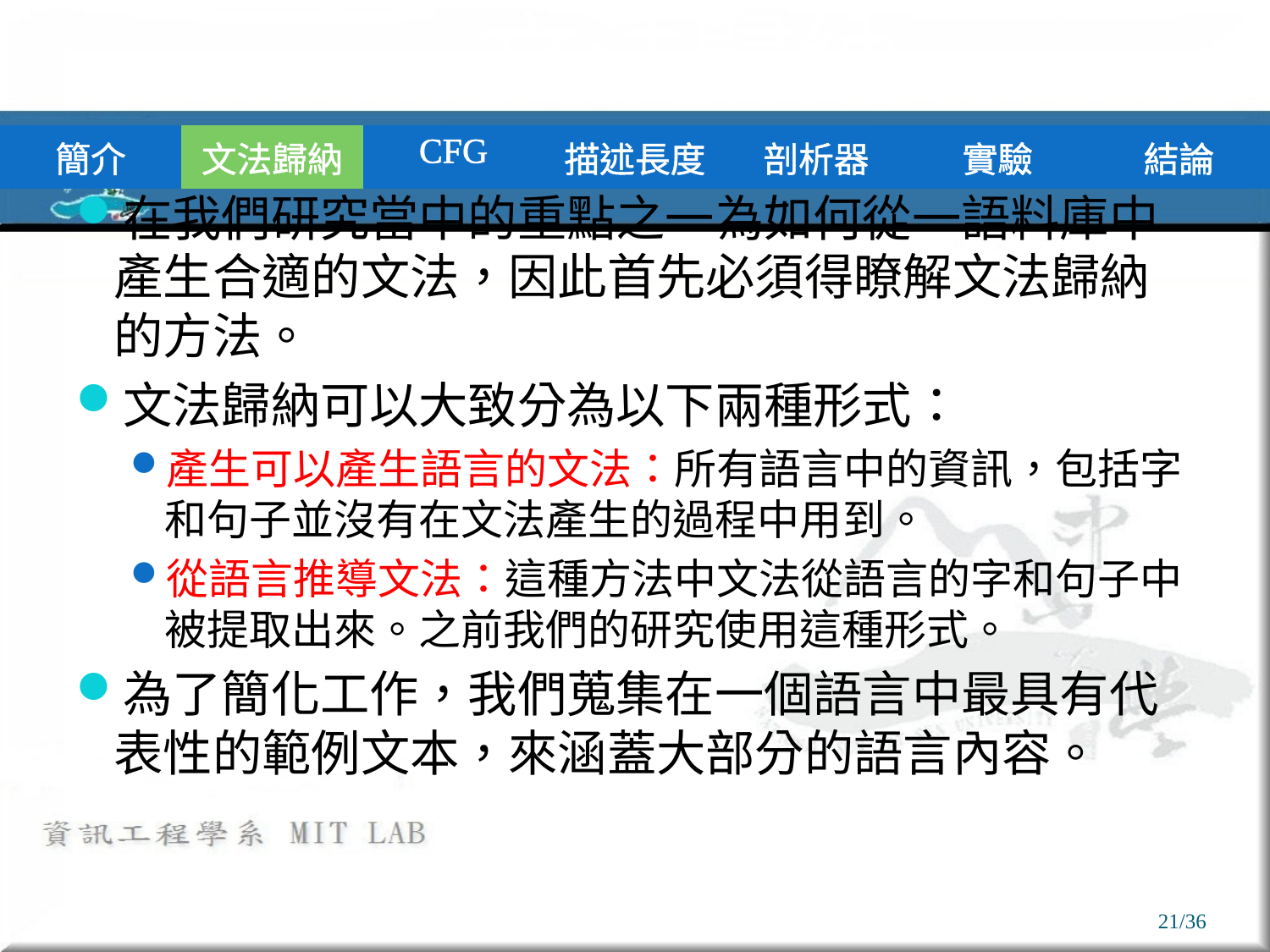

# 文法歸納
| 簡介 | 文法歸納 | CFG | 描述長度 | 剖析器 | 實驗 | 結論 |
| --- | --- | --- | --- | --- | --- | --- |
在我們研究當中的重點之一為如何從一語料庫中產生合適的文法，因此首先必須得瞭解文法歸納的方法。
文法歸納可以大致分為以下兩種形式：
產生可以產生語言的文法：所有語言中的資訊，包括字和句子並沒有在文法產生的過程中用到。
從語言推導文法：這種方法中文法從語言的字和句子中被提取出來。之前我們的研究使用這種形式。
為了簡化工作，我們蒐集在一個語言中最具有代表性的範例文本，來涵蓋大部分的語言內容。
21/36